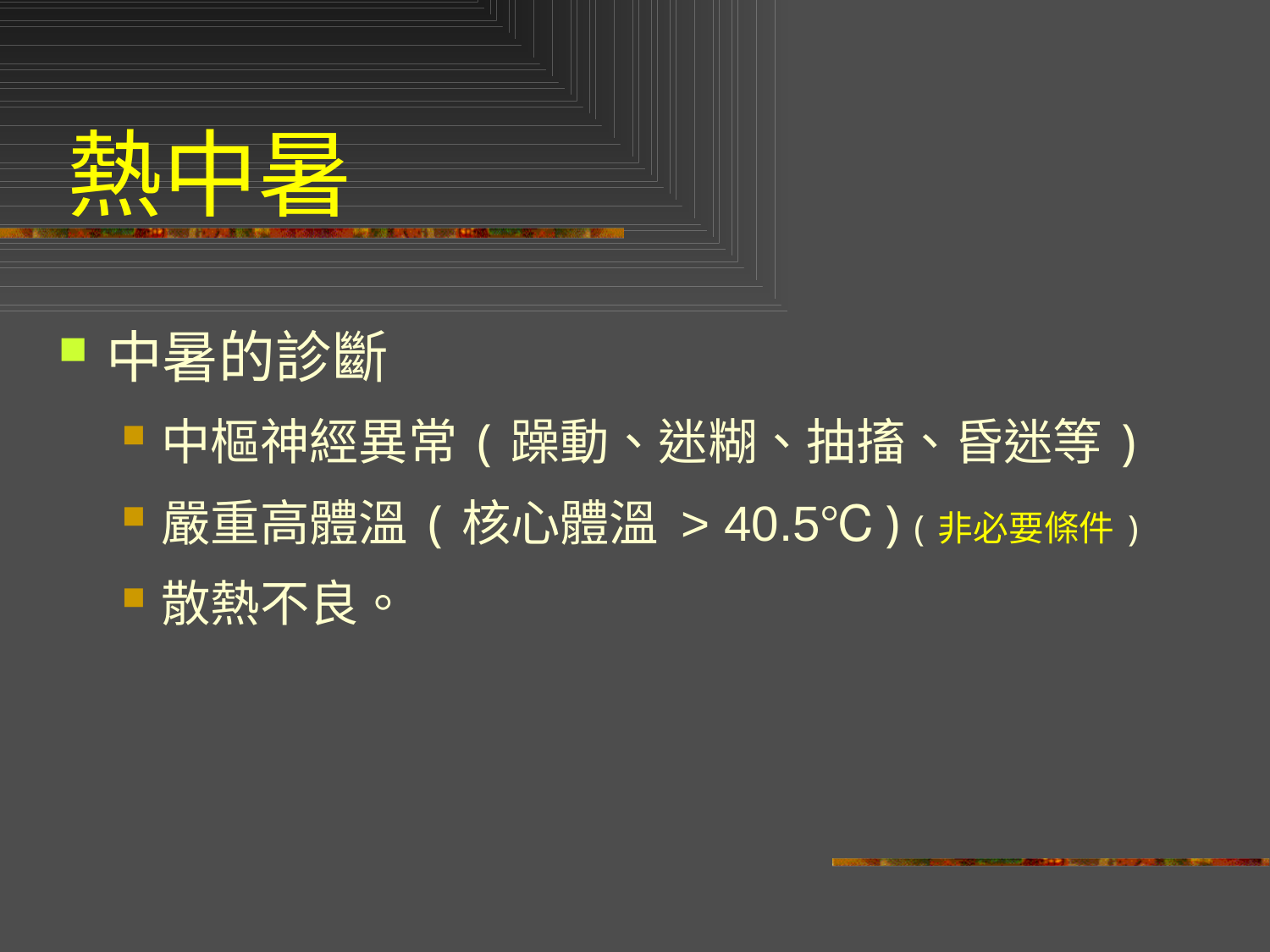

# 熱中暑
中暑的診斷
中樞神經異常(躁動、迷糊、抽搐、昏迷等)
嚴重高體溫(核心體溫 > 40.5℃)(非必要條件)
散熱不良。